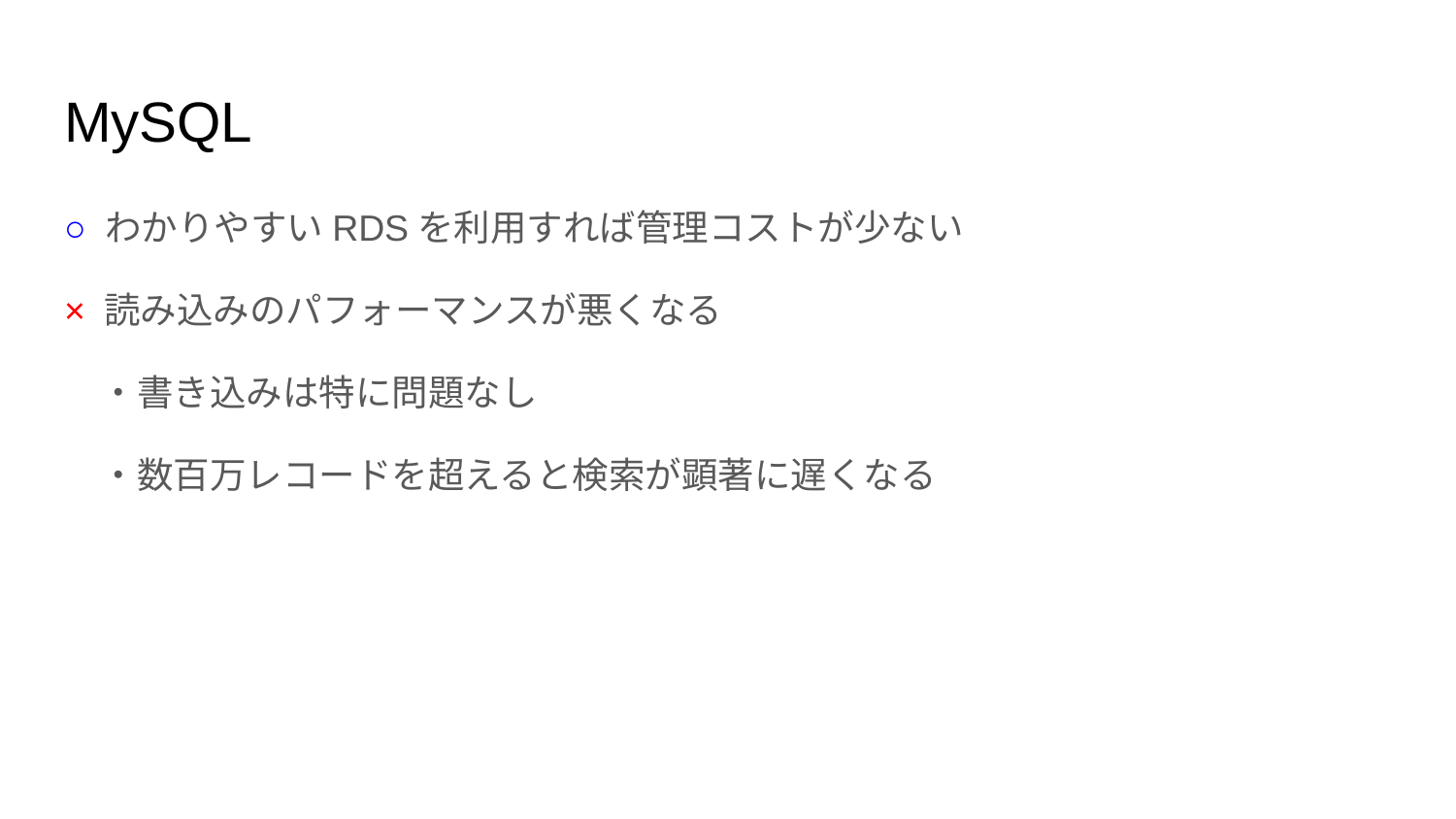

# MySQL
○ わかりやすいRDSを利用すれば管理コストが少ない
× 読み込みのパフォーマンスが悪くなる
　・書き込みは特に問題なし
　・数百万レコードを超えると検索が顕著に遅くなる